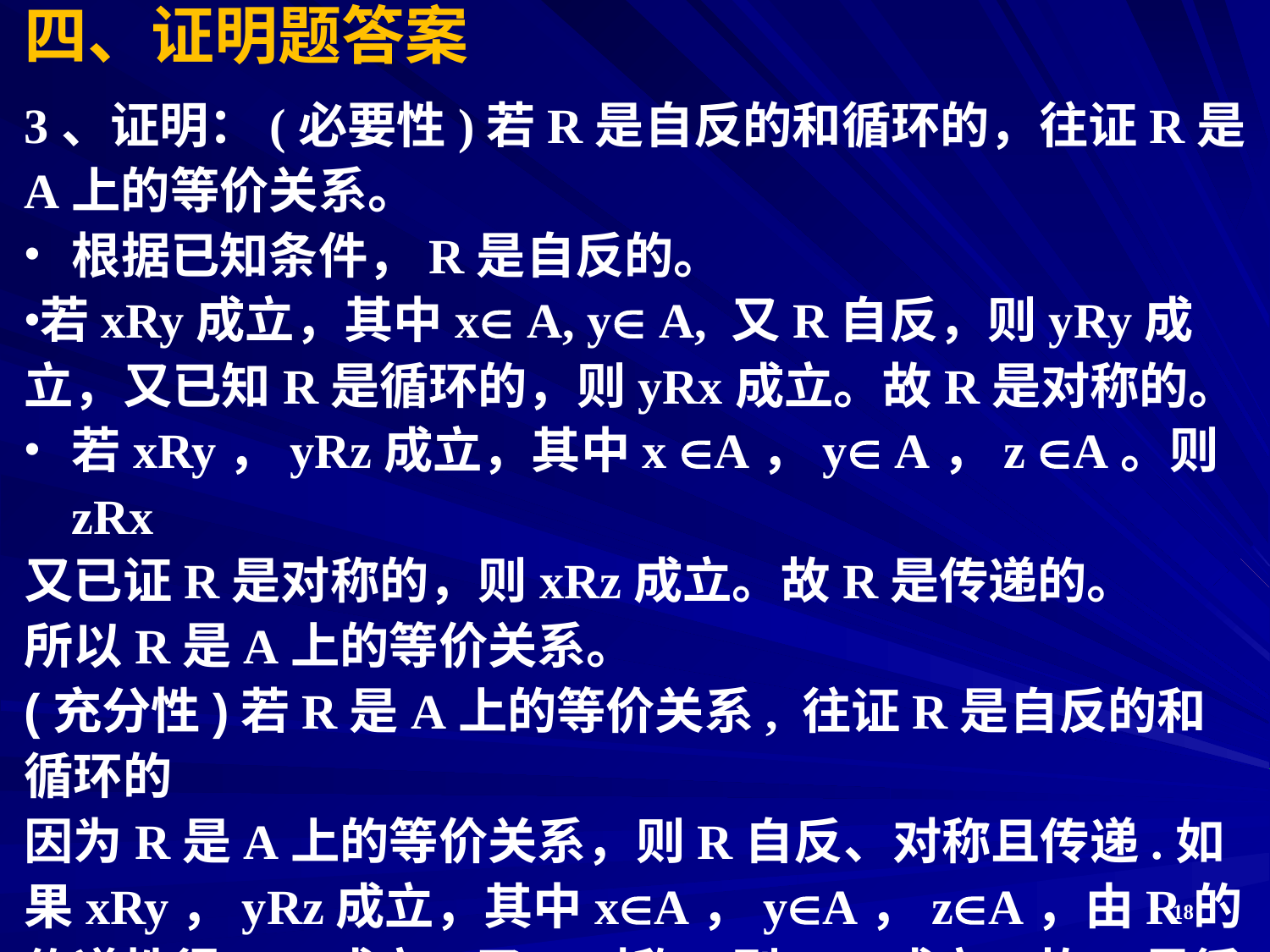

# 四、证明题答案
3、证明：(必要性)若R是自反的和循环的，往证R是A上的等价关系。
根据已知条件，R是自反的。
若xRy成立，其中x∈ A, y∈ A, 又R自反，则yRy成立，又已知R是循环的，则yRx成立。故R是对称的。
若xRy，yRz成立，其中x ∈A，y∈ A，z ∈A。则zRx
又已证R是对称的，则xRz成立。故R是传递的。
所以R是A上的等价关系。
(充分性)若R是A上的等价关系, 往证R是自反的和循环的
因为R是A上的等价关系，则R自反、对称且传递.如果xRy，yRz成立，其中x∈A，y∈A，z∈A，由R的传递性得xRz成立，又R对称，则zRx成立，故R是循环的。
18